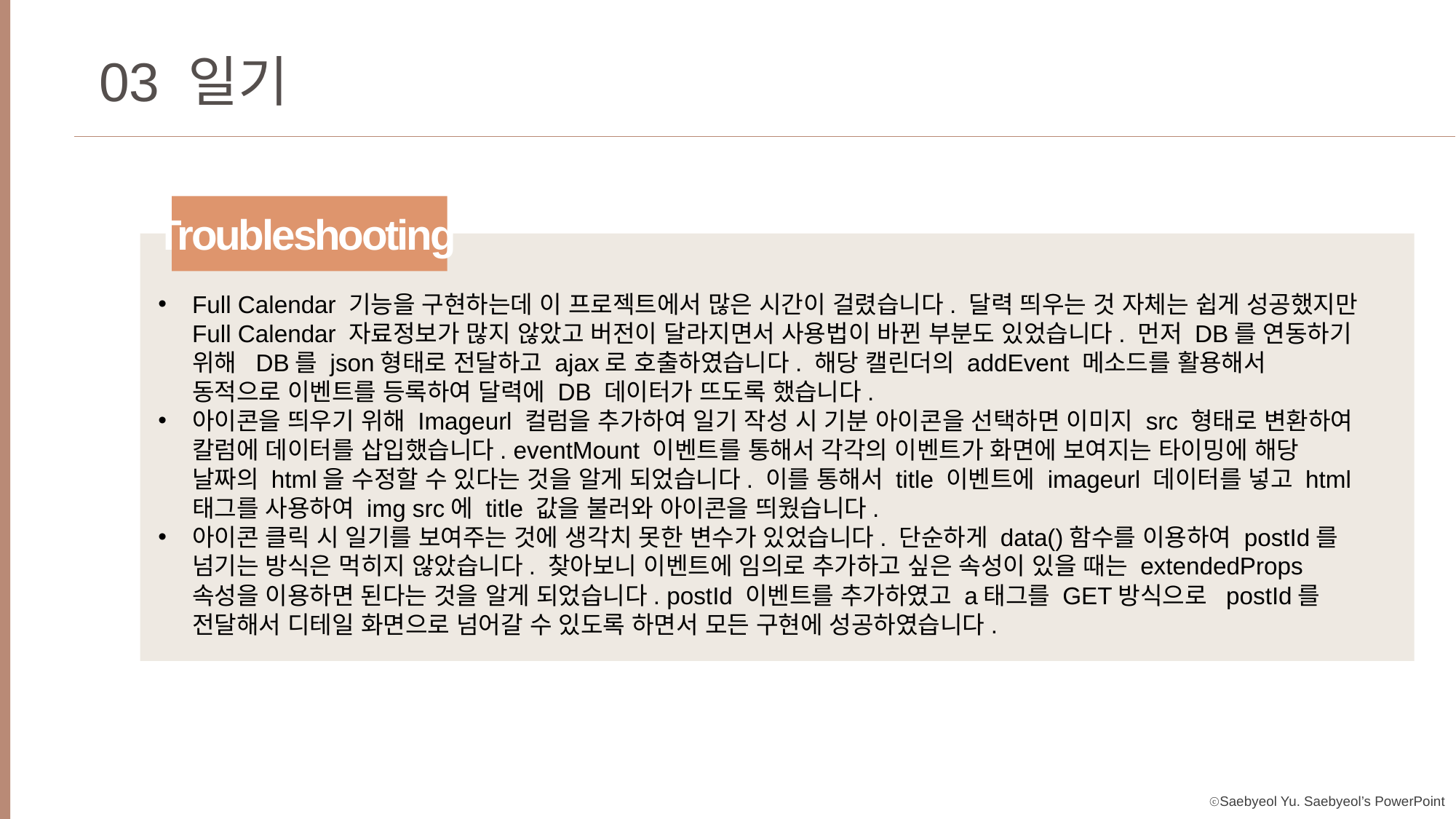

03 일기
Troubleshooting

Troubleshooting
한 포스트에 공감, 댓글 정보가 저장되어야 하는데 처음엔 공감, 댓글, 게시물을 각각 따로 controller로 처리하였습니다. 하지만 이렇게 할 경우 데이터 용량이 커질 수록 지연이 생긴다는 것을 인지하였습니다. 한 Post의 글정보과 댓글, 공감을 같이 저장 할 수 있는 클래스를 만들어서 Post Service에서 처리되도록 했습니다.
Full Calendar 기능을 구현하는데 이 프로젝트에서 많은 시간이 걸렸습니다. 달력 띄우는 것 자체는 쉽게 성공했지만 Full Calendar 자료정보가 많지 않았고 버전이 달라지면서 사용법이 바뀐 부분도 있었습니다. 먼저 DB를 연동하기 위해  DB를 json형태로 전달하고 ajax로 호출하였습니다. 해당 캘린더의 addEvent 메소드를 활용해서 동적으로 이벤트를 등록하여 달력에 DB 데이터가 뜨도록 했습니다.
아이콘을 띄우기 위해 Imageurl 컬럼을 추가하여 일기 작성 시 기분 아이콘을 선택하면 이미지 src 형태로 변환하여 칼럼에 데이터를 삽입했습니다. eventMount 이벤트를 통해서 각각의 이벤트가 화면에 보여지는 타이밍에 해당 날짜의 html을 수정할 수 있다는 것을 알게 되었습니다. 이를 통해서 title 이벤트에 imageurl 데이터를 넣고 html 태그를 사용하여 img src에 title 값을 불러와 아이콘을 띄웠습니다.
아이콘 클릭 시 일기를 보여주는 것에 생각치 못한 변수가 있었습니다. 단순하게 data()함수를 이용하여 postId를 넘기는 방식은 먹히지 않았습니다. 찾아보니 이벤트에 임의로 추가하고 싶은 속성이 있을 때는 extendedProps 속성을 이용하면 된다는 것을 알게 되었습니다. postId 이벤트를 추가하였고 a태그를 GET방식으로  postId를 전달해서 디테일 화면으로 넘어갈 수 있도록 하면서 모든 구현에 성공하였습니다.